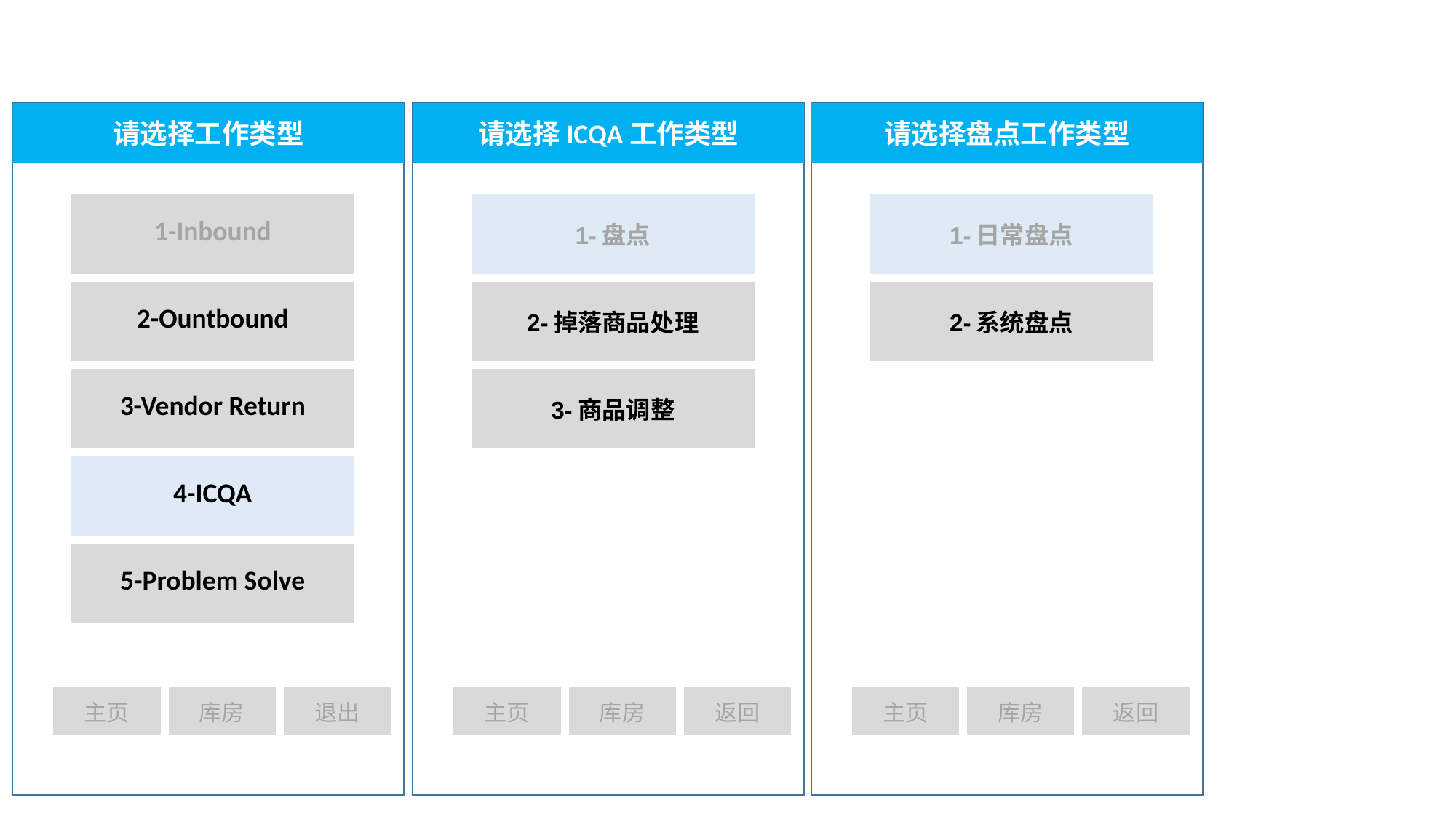

请选择工作类型

请选择ICQA工作类型

请选择盘点工作类型
| 1-Inbound |
| --- |
| 2-Ountbound |
| 3-Vendor Return |
| 4-ICQA |
| 5-Problem Solve |
| 1-盘点 |
| --- |
| 2-掉落商品处理 |
| 3-商品调整 |
| 1-日常盘点 |
| --- |
| 2-系统盘点 |
| 主页 | 库房 | 退出 |
| --- | --- | --- |
| 主页 | 库房 | 返回 |
| --- | --- | --- |
| 主页 | 库房 | 返回 |
| --- | --- | --- |